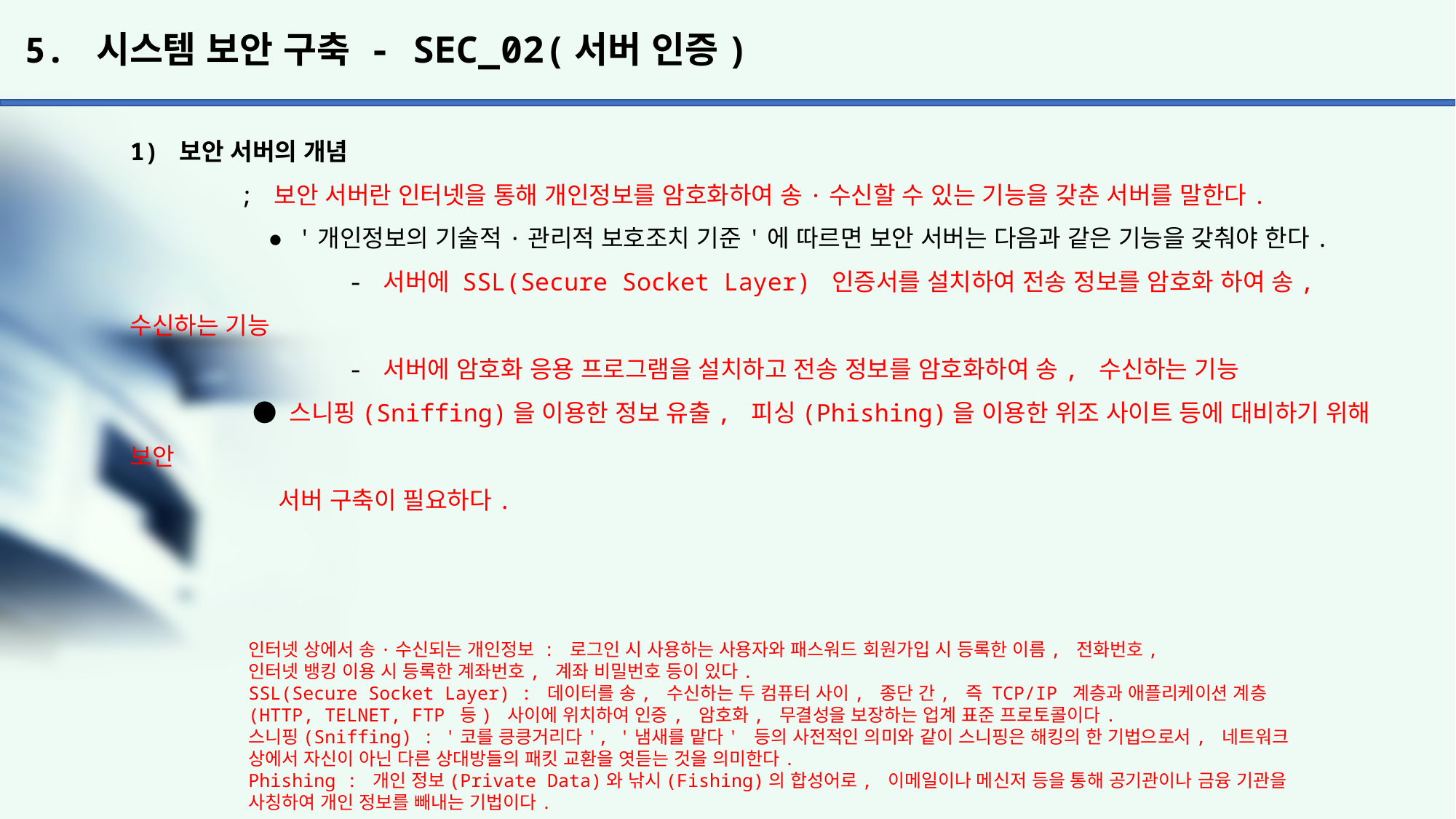

# 5. 시스템 보안 구축 - SEC_02(서버 인증)
1) 보안 서버의 개념
	; 보안 서버란 인터넷을 통해 개인정보를 암호화하여 송·수신할 수 있는 기능을 갖춘 서버를 말한다.
	  ● '개인정보의 기술적·관리적 보호조치 기준'에 따르면 보안 서버는 다음과 같은 기능을 갖춰야 한다.
		- 서버에 SSL(Secure Socket Layer) 인증서를 설치하여 전송 정보를 암호화 하여 송, 수신하는 기능
		- 서버에 암호화 응용 프로그램을 설치하고 전송 정보를 암호화하여 송, 수신하는 기능
	  ● 스니핑(Sniffing)을 이용한 정보 유출, 피싱(Phishing)을 이용한 위조 사이트 등에 대비하기 위해 보안
	     서버 구축이 필요하다.
인터넷 상에서 송·수신되는 개인정보 : 로그인 시 사용하는 사용자와 패스워드 회원가입 시 등록한 이름, 전화번호,
인터넷 뱅킹 이용 시 등록한 계좌번호, 계좌 비밀번호 등이 있다.
SSL(Secure Socket Layer) : 데이터를 송, 수신하는 두 컴퓨터 사이, 종단 간, 즉 TCP/IP 계층과 애플리케이션 계층
(HTTP, TELNET, FTP 등) 사이에 위치하여 인증, 암호화, 무결성을 보장하는 업계 표준 프로토콜이다.
스니핑(Sniffing) : '코를 킁킁거리다', '냄새를 맡다' 등의 사전적인 의미와 같이 스니핑은 해킹의 한 기법으로서, 네트워크 상에서 자신이 아닌 다른 상대방들의 패킷 교환을 엿듣는 것을 의미한다.
Phishing : 개인 정보(Private Data)와 낚시(Fishing)의 합성어로, 이메일이나 메신저 등을 통해 공기관이나 금융 기관을 사칭하여 개인 정보를 빼내는 기법이다.